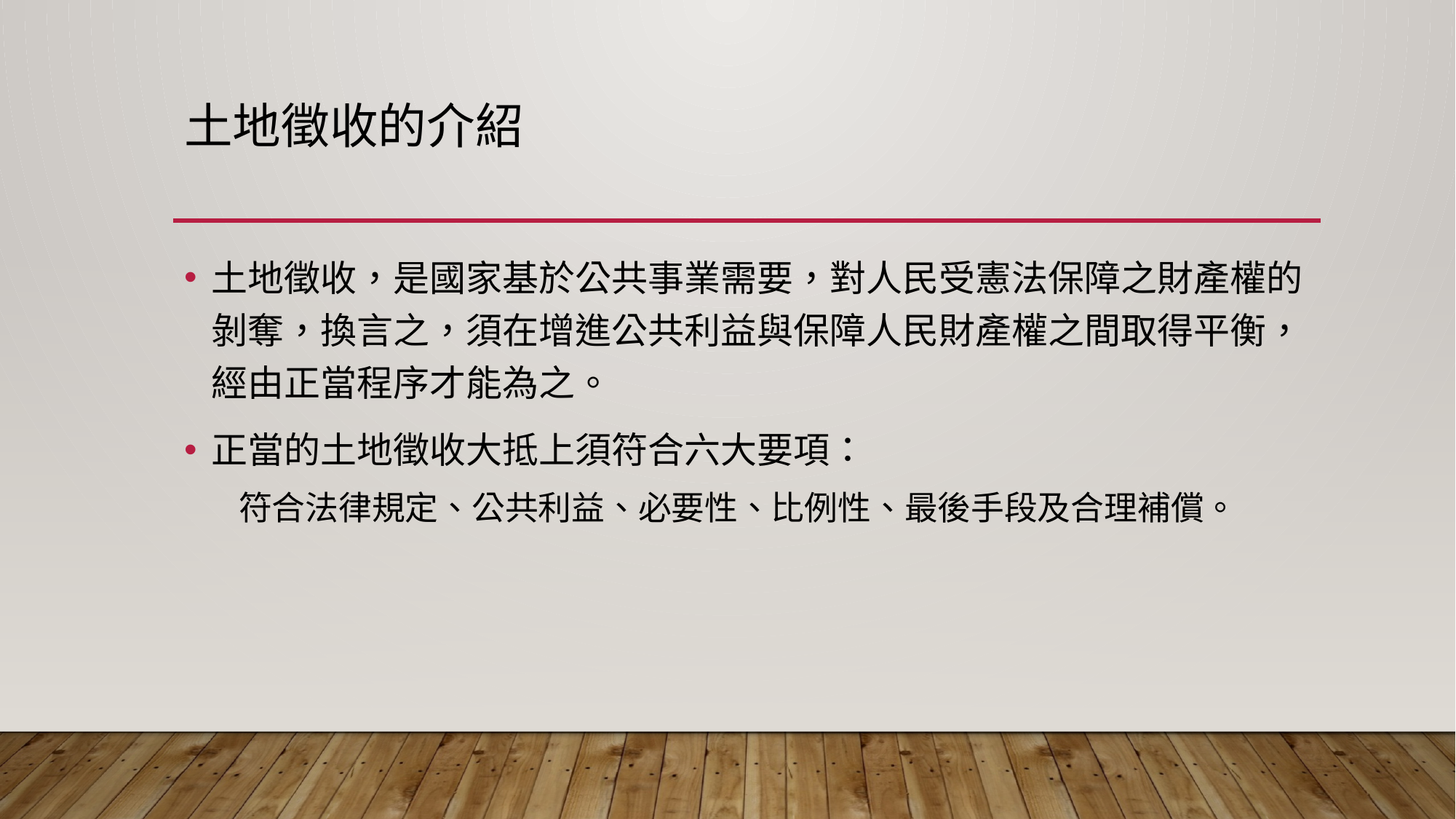

# 土地徵收的介紹
土地徵收，是國家基於公共事業需要，對人民受憲法保障之財產權的剝奪，換言之，須在增進公共利益與保障人民財產權之間取得平衡，經由正當程序才能為之。
正當的土地徵收大抵上須符合六大要項：
符合法律規定、公共利益、必要性、比例性、最後手段及合理補償。